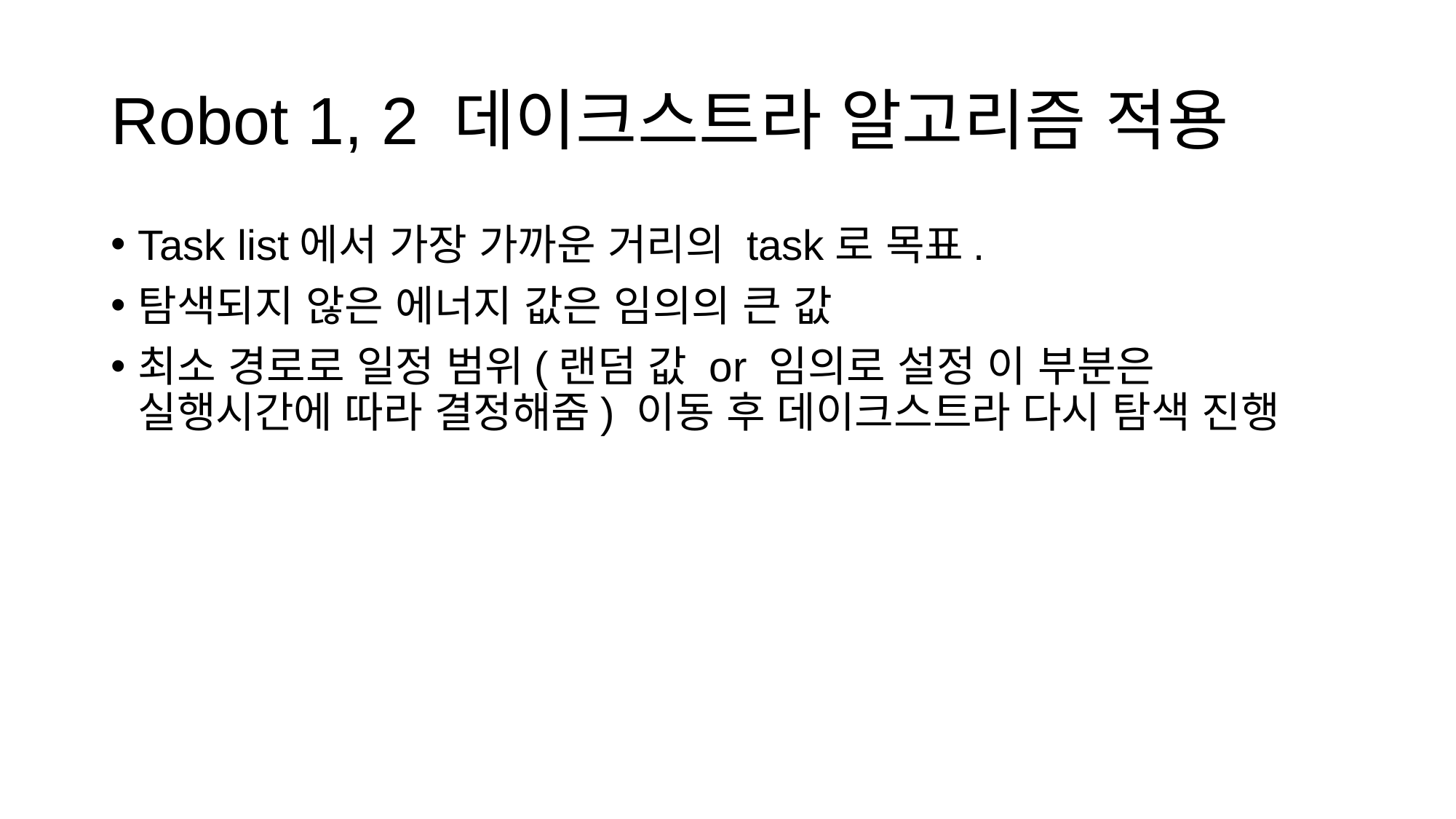

# Robot 1, 2 데이크스트라 알고리즘 적용
Task list에서 가장 가까운 거리의 task로 목표.
탐색되지 않은 에너지 값은 임의의 큰 값
최소 경로로 일정 범위(랜덤 값 or 임의로 설정 이 부분은 실행시간에 따라 결정해줌) 이동 후 데이크스트라 다시 탐색 진행